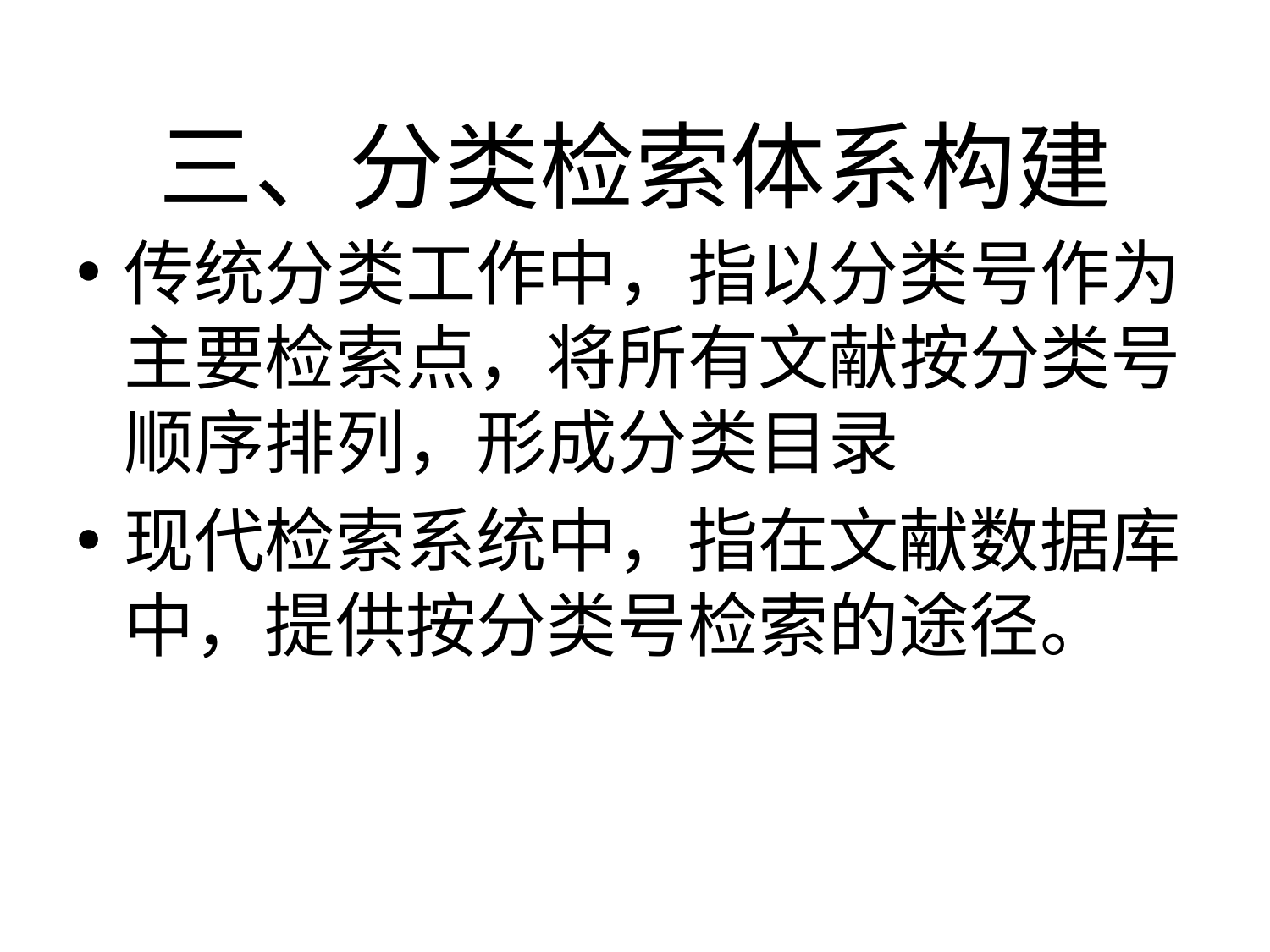

# 三、分类检索体系构建
传统分类工作中，指以分类号作为主要检索点，将所有文献按分类号顺序排列，形成分类目录
现代检索系统中，指在文献数据库中，提供按分类号检索的途径。